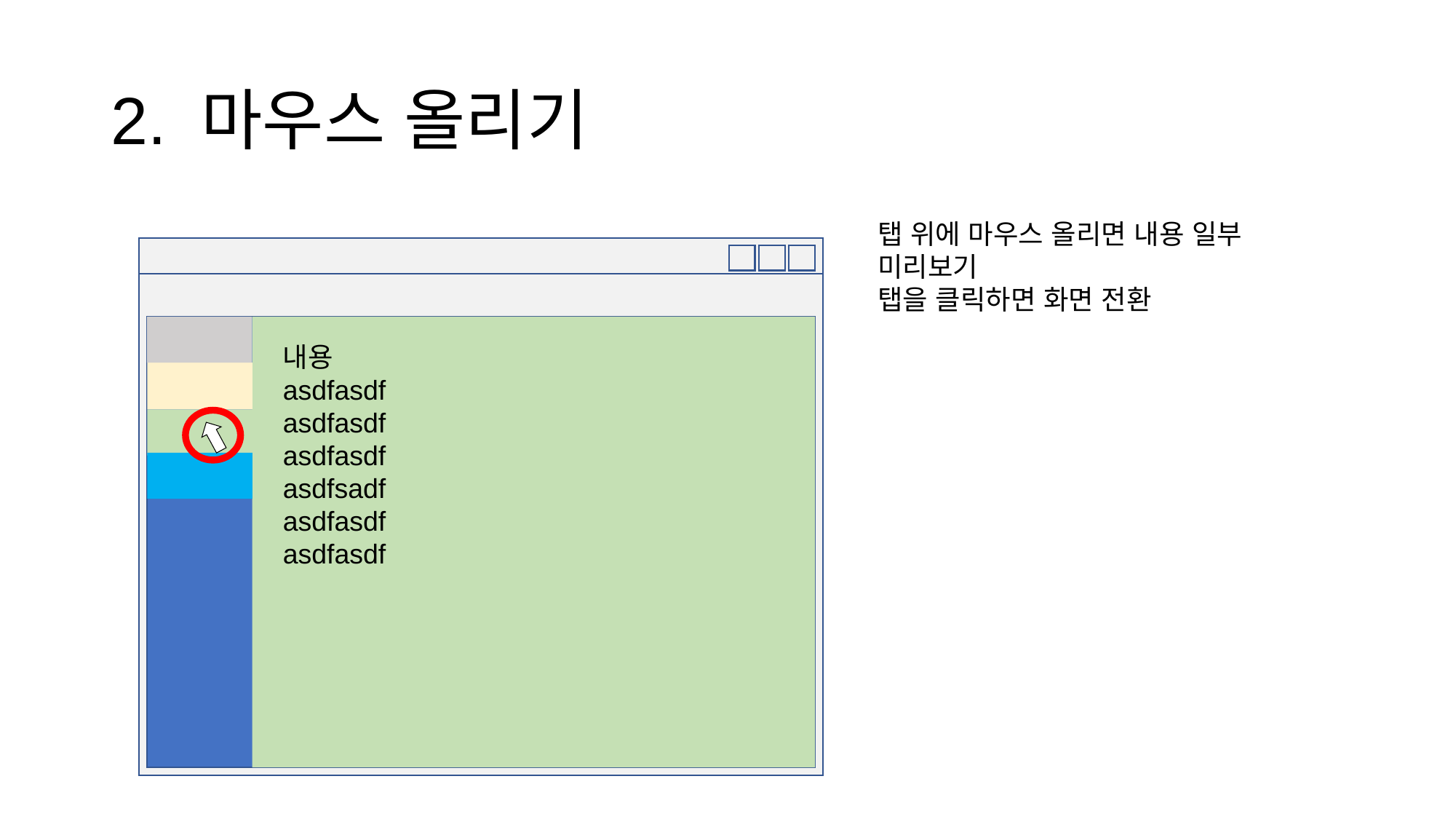

# 2. 마우스 올리기
탭 위에 마우스 올리면 내용 일부 미리보기
탭을 클릭하면 화면 전환

내용
asdfasdf
asdfasdf
asdfasdf
asdfsadf
asdfasdf
asdfasdf